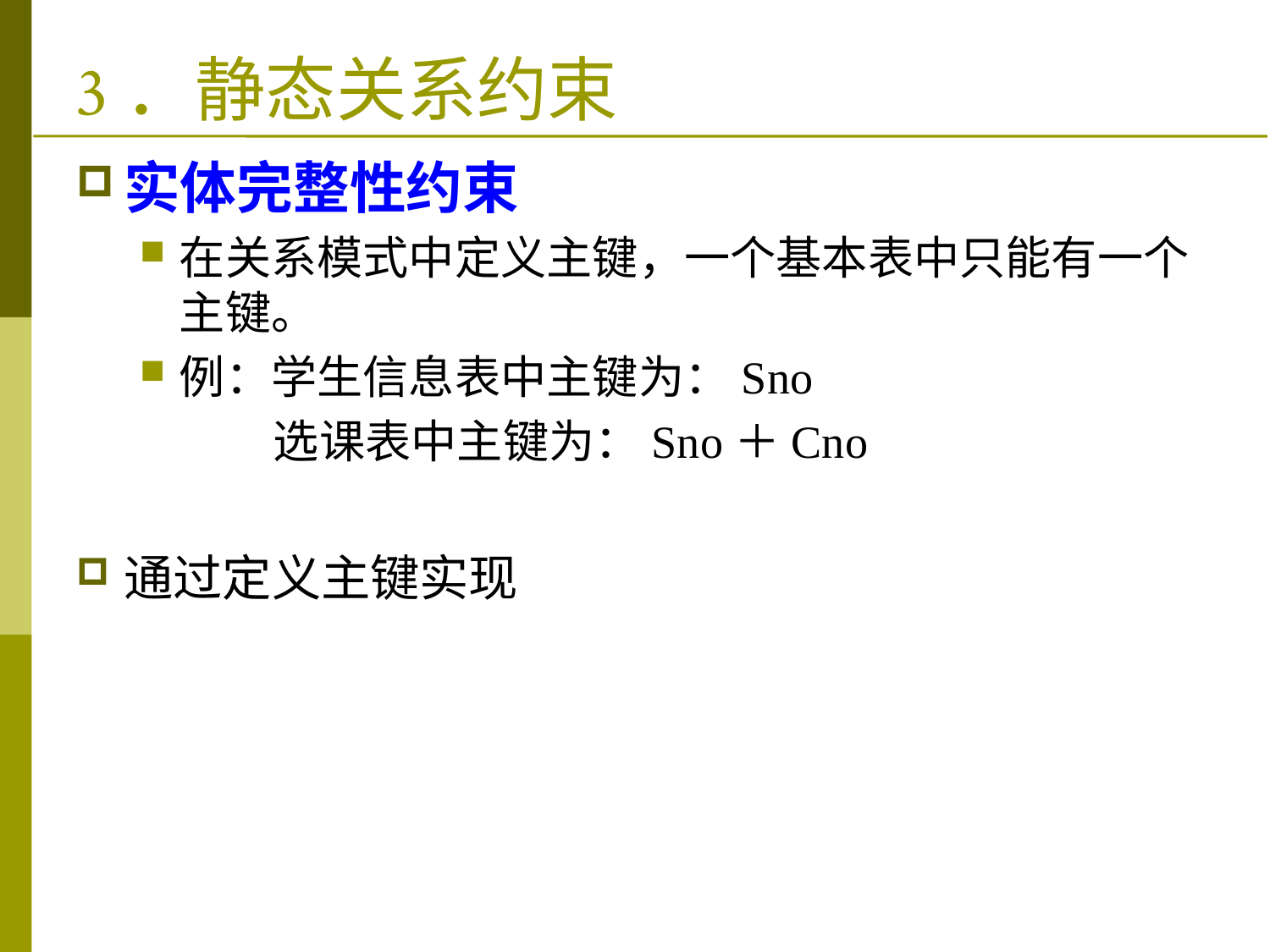

# 3．静态关系约束
实体完整性约束
在关系模式中定义主键，一个基本表中只能有一个主键。
例：学生信息表中主键为：Sno
	        选课表中主键为：Sno＋Cno

通过定义主键实现